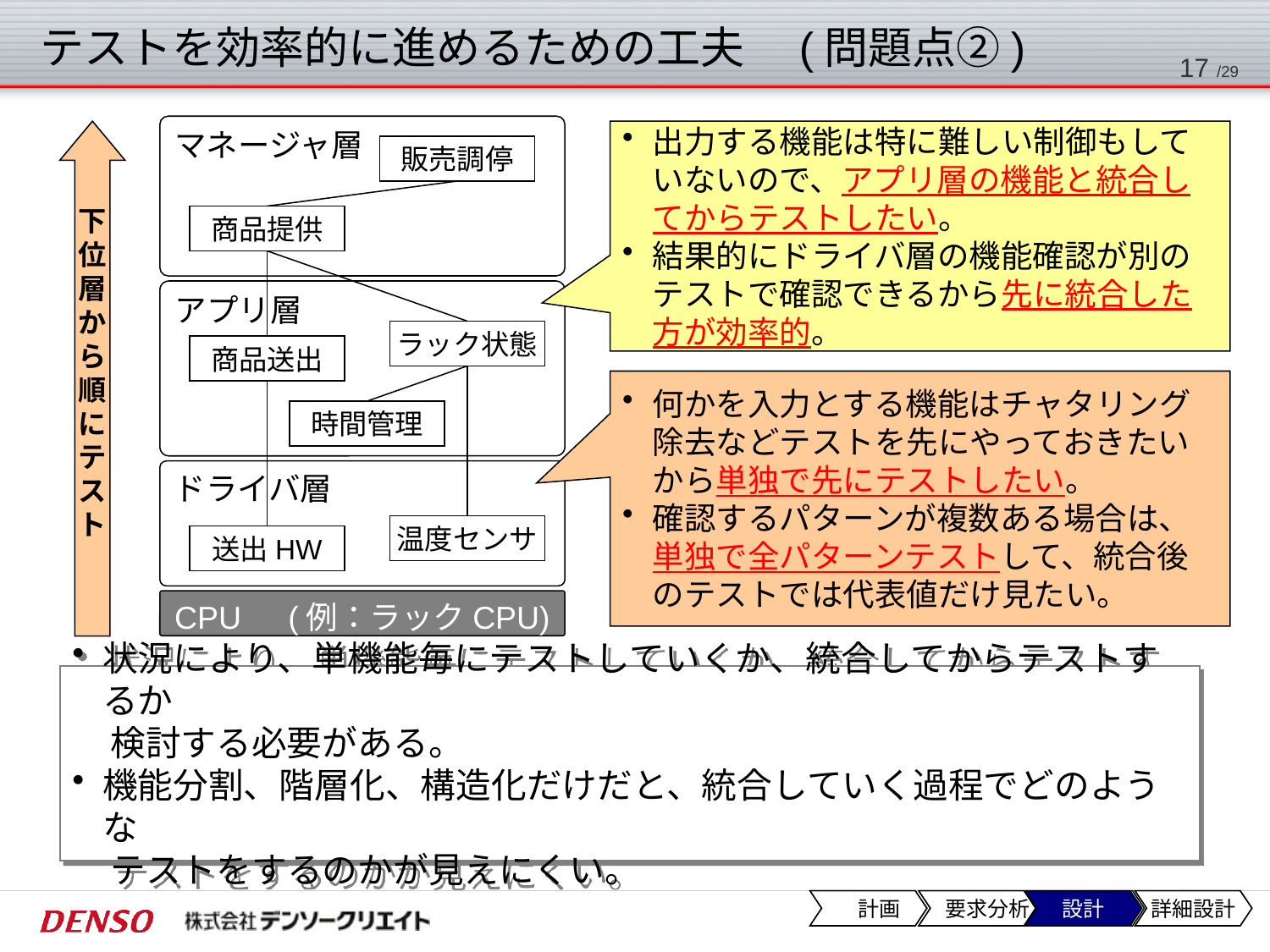

# テストを効率的に進めるための工夫　(問題点②)
17 /29
マネージャ層

下
位
層
か
ら
順
に
テ
ス
ト

出力する機能は特に難しい制御もしていないので、アプリ層の機能と統合してからテストしたい。
結果的にドライバ層の機能確認が別のテストで確認できるから先に統合した方が効率的。
販売調停
商品提供
アプリ層
ラック状態
商品送出
何かを入力とする機能はチャタリング除去などテストを先にやっておきたいから単独で先にテストしたい。
確認するパターンが複数ある場合は、単独で全パターンテストして、統合後のテストでは代表値だけ見たい。
時間管理
ドライバ層
温度センサ
送出HW
CPU　(例：ラックCPU)
状況により、単機能毎にテストしていくか、統合してからテストするか
 検討する必要がある。
機能分割、階層化、構造化だけだと、統合していく過程でどのような
 テストをするのかが見えにくい。
　計画
　計画
　要求分析
　要求分析
設計
設計
詳細設計
詳細設計